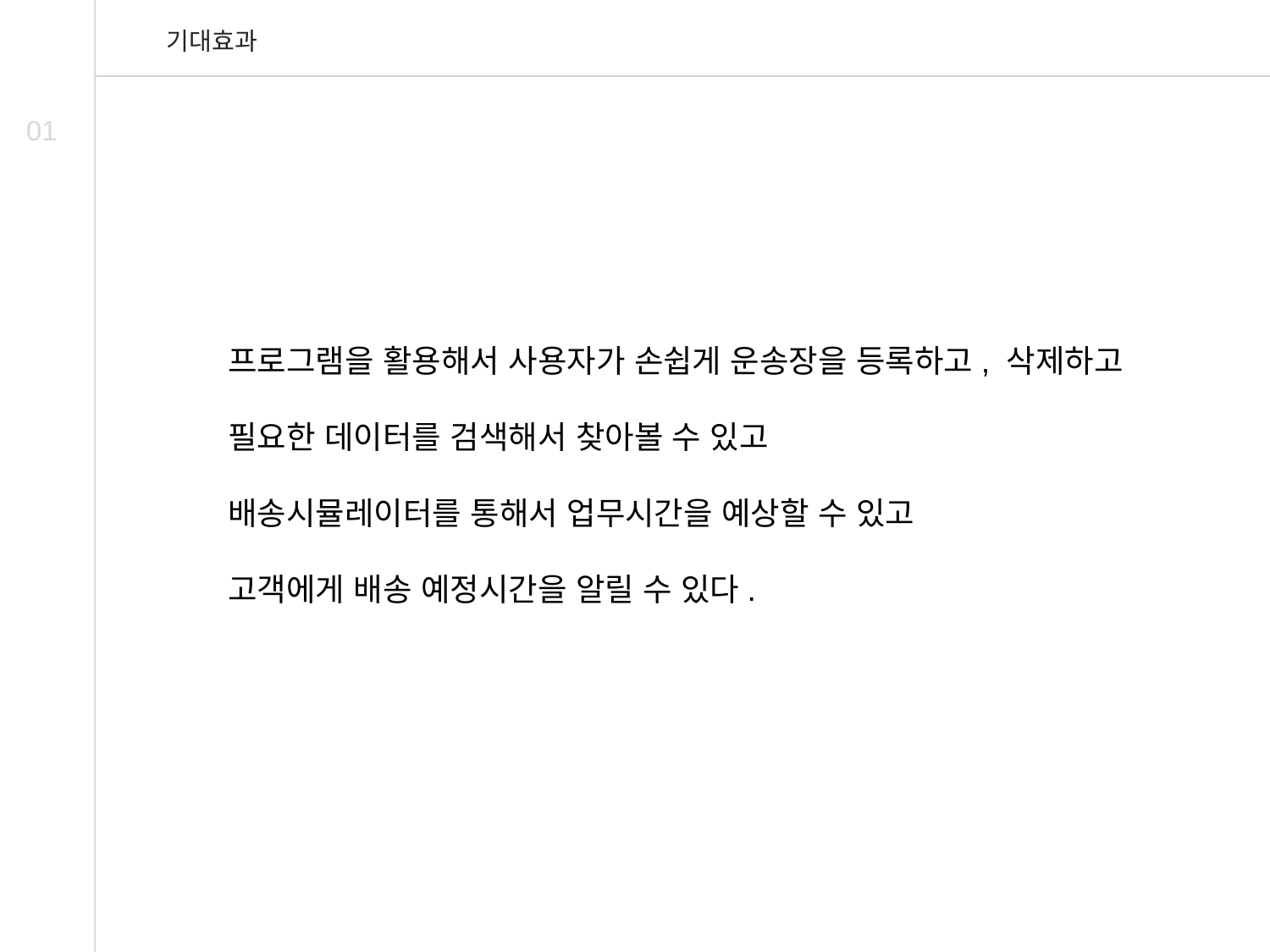

기대효과

01

프로그램을 활용해서 사용자가 손쉽게 운송장을 등록하고, 삭제하고

필요한 데이터를 검색해서 찾아볼 수 있고

배송시뮬레이터를 통해서 업무시간을 예상할 수 있고

고객에게 배송 예정시간을 알릴 수 있다.